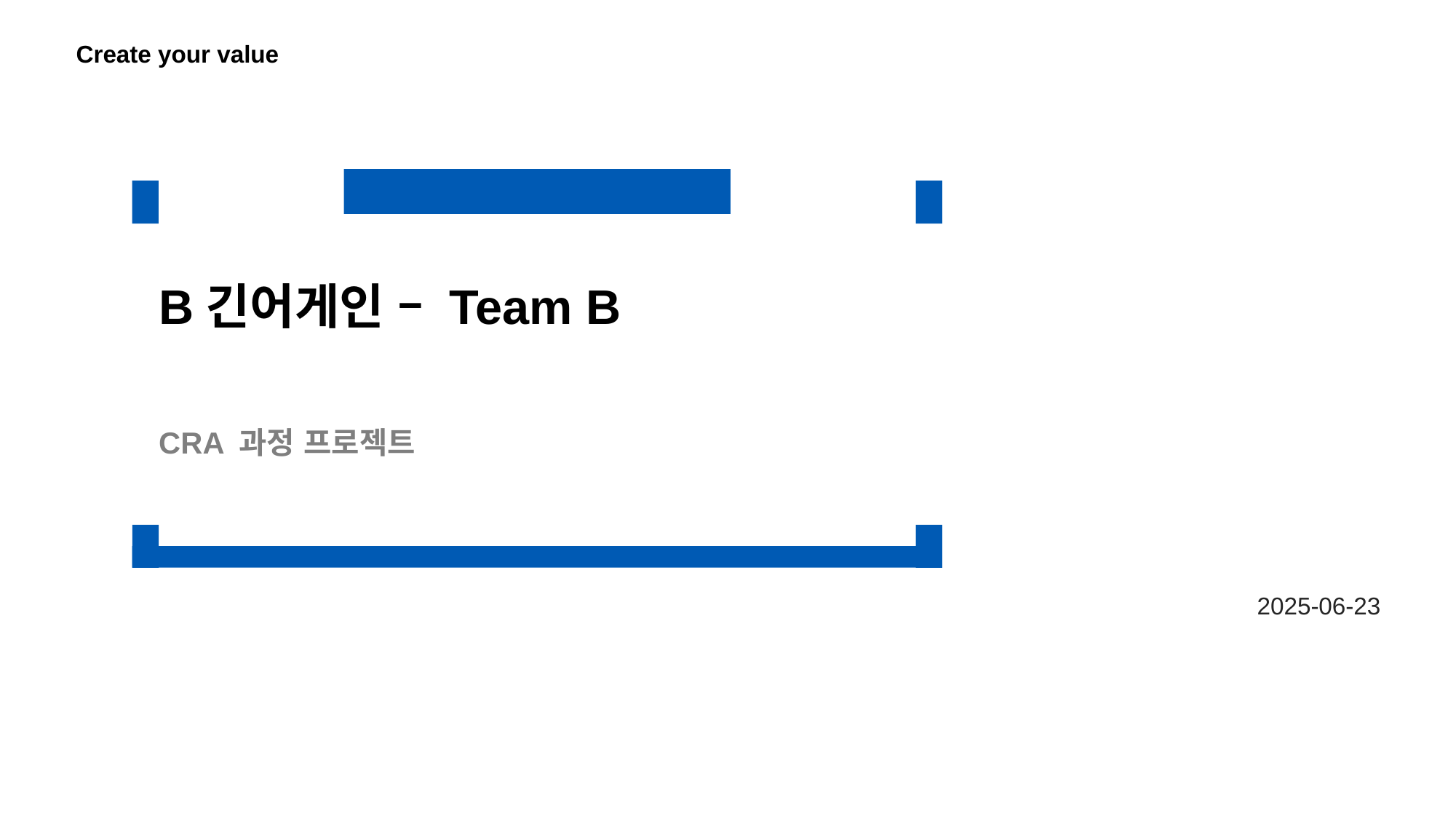

B긴어게인 – Team B
CRA 과정 프로젝트
2025-06-23